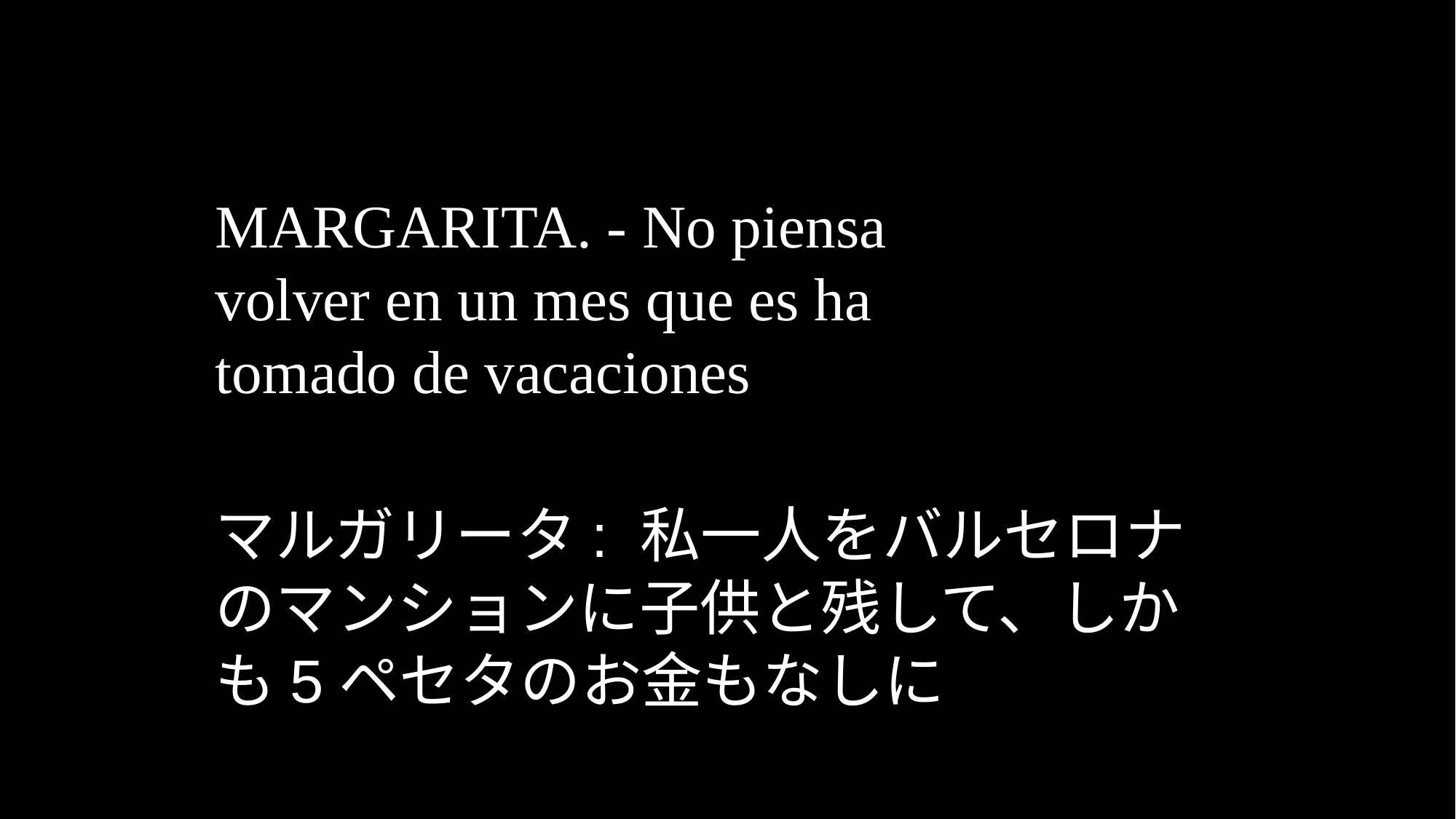

MARGARITA. - No piensa volver en un mes que es ha tomado de vacaciones

マルガリータ: 私一人をバルセロナのマンションに子供と残して、しかも5ペセタのお金もなしに